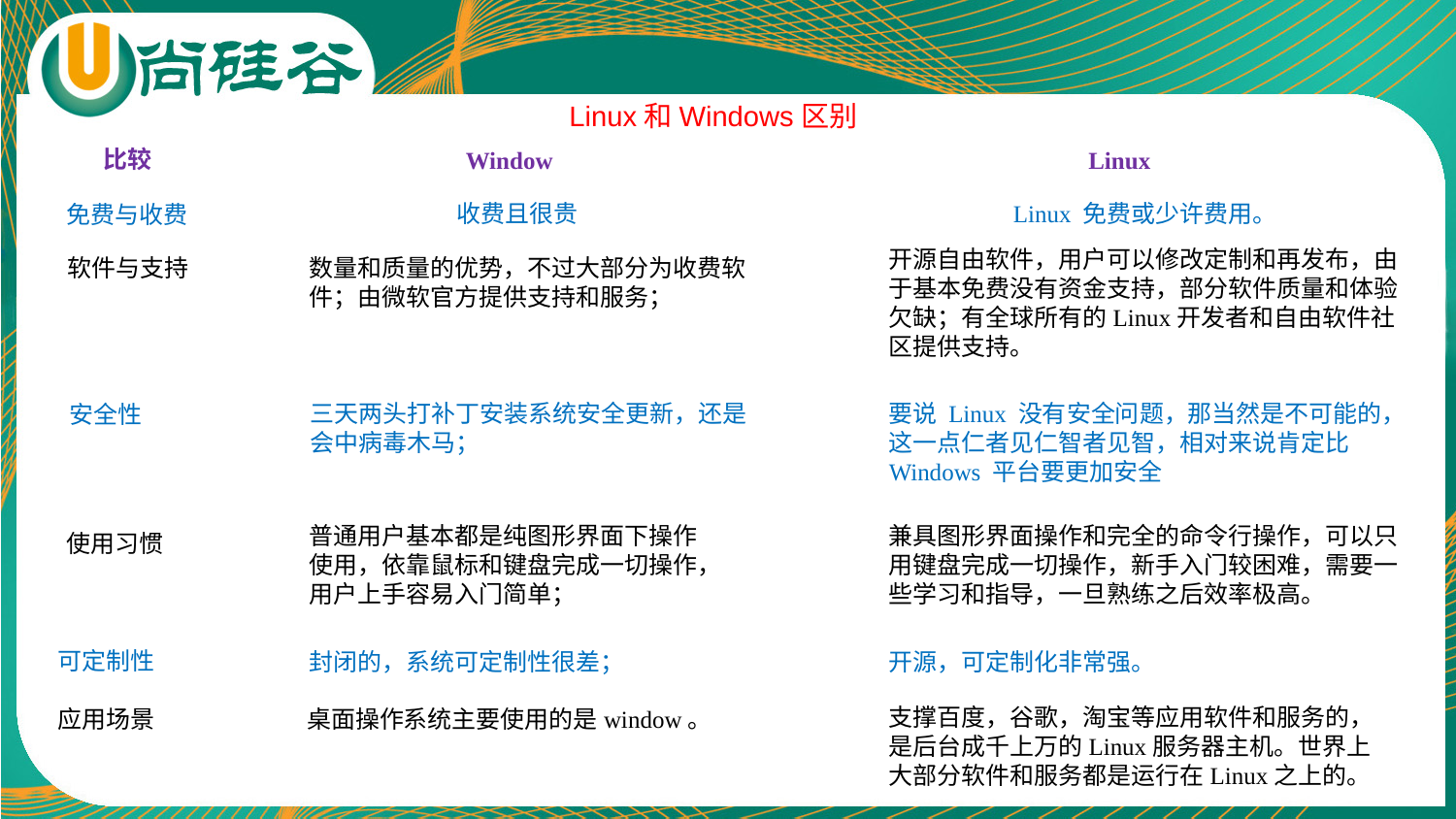

Linux和Windows区别
比较
Window
Linux
收费且很贵
Linux 免费或少许费用。
免费与收费
开源自由软件，用户可以修改定制和再发布，由于基本免费没有资金支持，部分软件质量和体验欠缺；有全球所有的Linux开发者和自由软件社区提供支持。
软件与支持
数量和质量的优势，不过大部分为收费软件；由微软官方提供支持和服务；
三天两头打补丁安装系统安全更新，还是会中病毒木马；
要说 Linux 没有安全问题，那当然是不可能的，这一点仁者见仁智者见智，相对来说肯定比 Windows 平台要更加安全
安全性
普通用户基本都是纯图形界面下操作使用，依靠鼠标和键盘完成一切操作，用户上手容易入门简单；
兼具图形界面操作和完全的命令行操作，可以只用键盘完成一切操作，新手入门较困难，需要一些学习和指导，一旦熟练之后效率极高。
使用习惯
可定制性
封闭的，系统可定制性很差；
开源，可定制化非常强。
支撑百度，谷歌，淘宝等应用软件和服务的，是后台成千上万的Linux服务器主机。世界上大部分软件和服务都是运行在Linux之上的。
应用场景
桌面操作系统主要使用的是window。